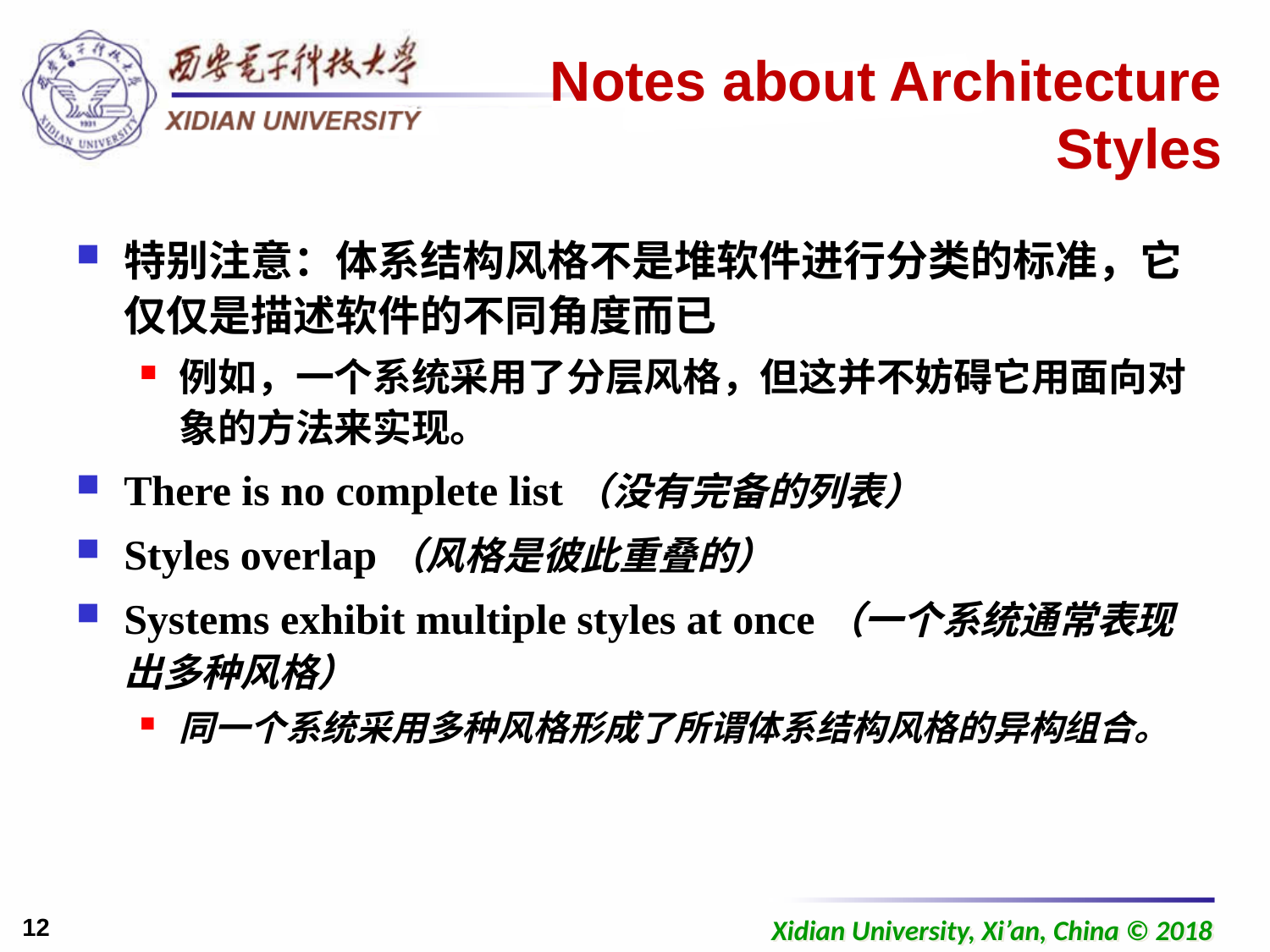

# Notes about Architecture Styles
特别注意：体系结构风格不是堆软件进行分类的标准，它仅仅是描述软件的不同角度而已
例如，一个系统采用了分层风格，但这并不妨碍它用面向对象的方法来实现。
There is no complete list（没有完备的列表）
Styles overlap（风格是彼此重叠的）
Systems exhibit multiple styles at once（一个系统通常表现出多种风格）
同一个系统采用多种风格形成了所谓体系结构风格的异构组合。